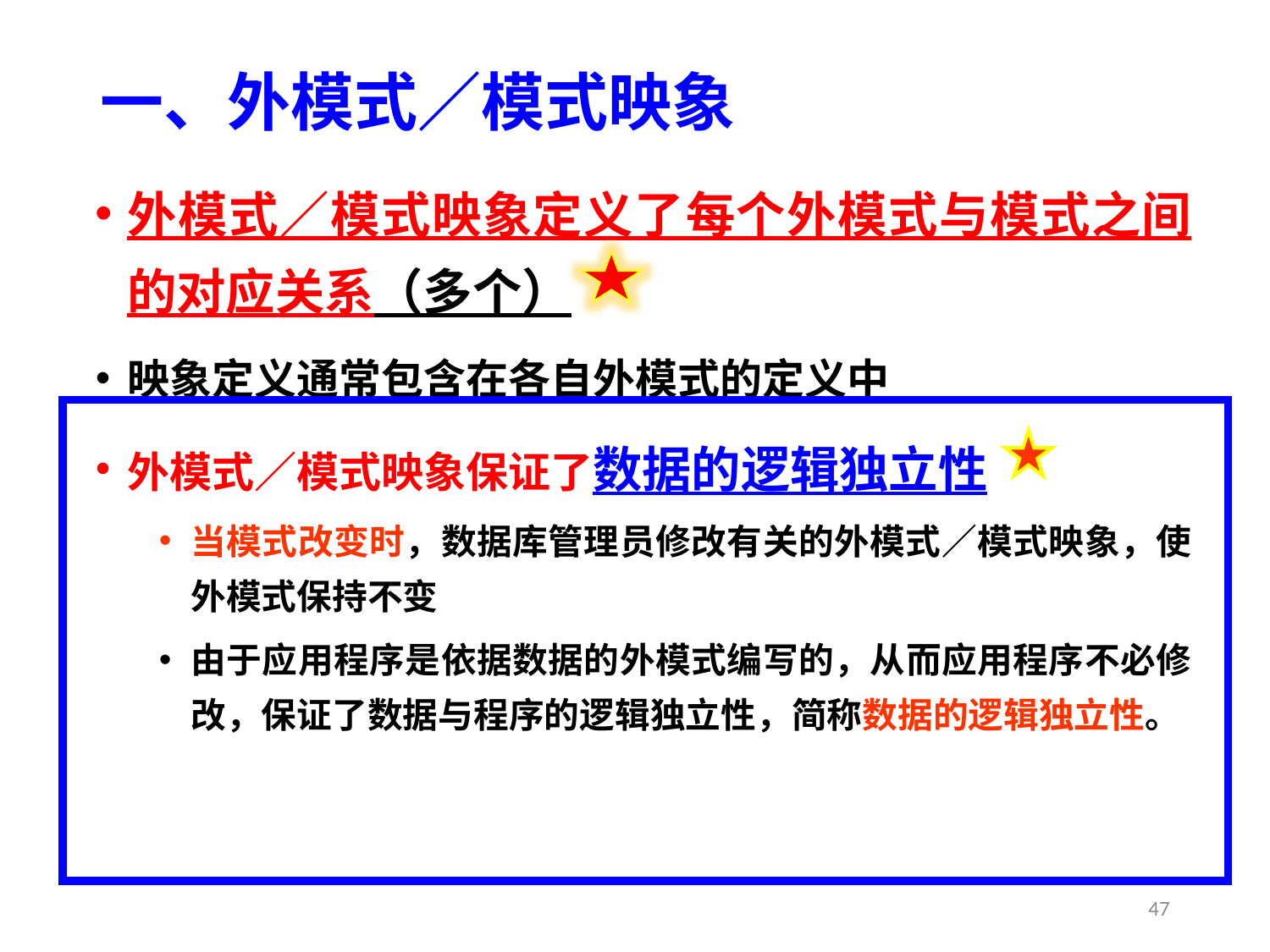

# 一、外模式／模式映象
外模式／模式映象定义了每个外模式与模式之间的对应关系（多个）
映象定义通常包含在各自外模式的定义中
外模式／模式映象保证了数据的逻辑独立性
当模式改变时，数据库管理员修改有关的外模式／模式映象，使外模式保持不变
由于应用程序是依据数据的外模式编写的，从而应用程序不必修改，保证了数据与程序的逻辑独立性，简称数据的逻辑独立性。

47